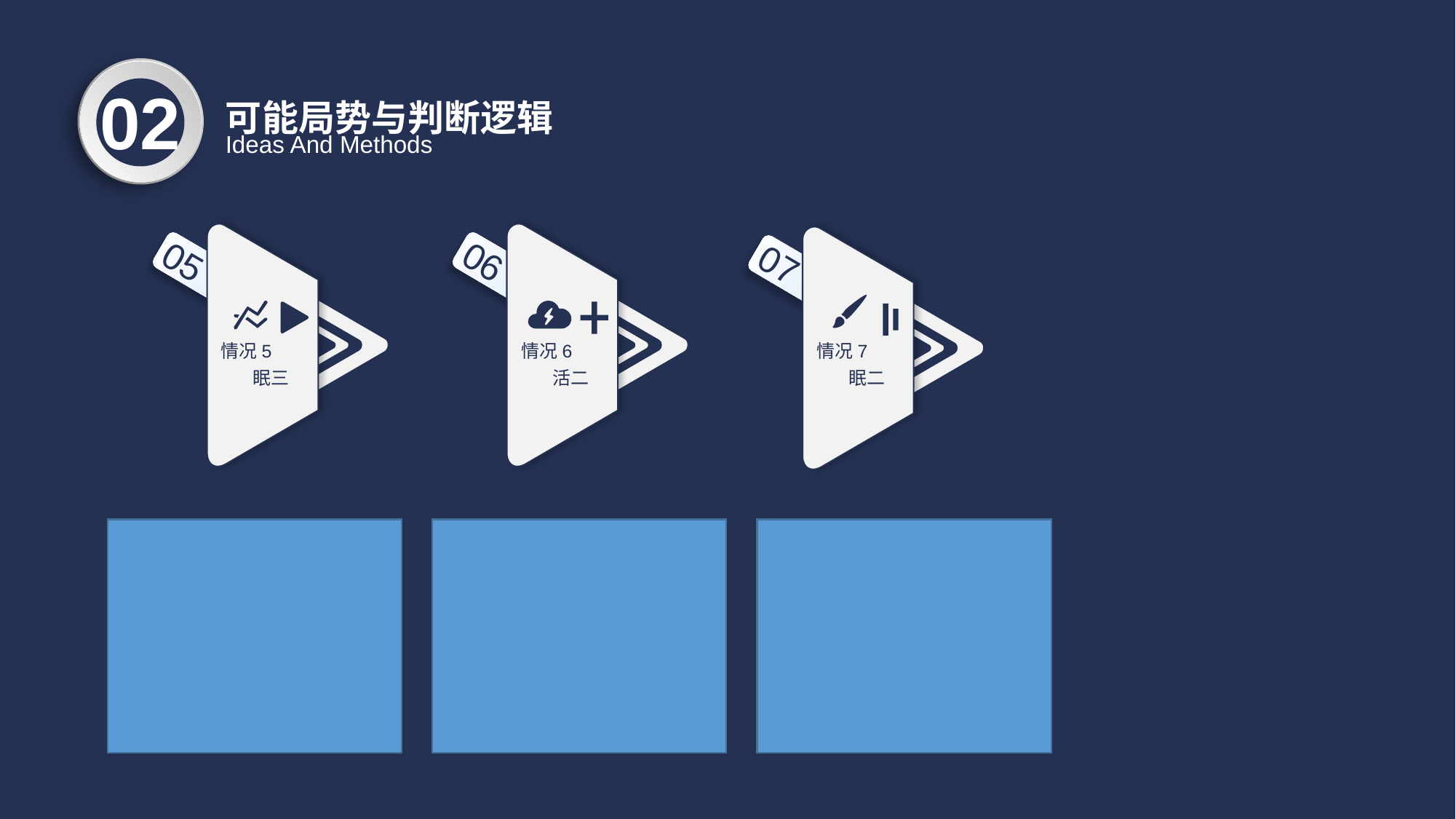

可能局势与判断逻辑

02
Ideas And Methods
05
06
07

情况5
眠三
情况6
活二
情况7
眠二